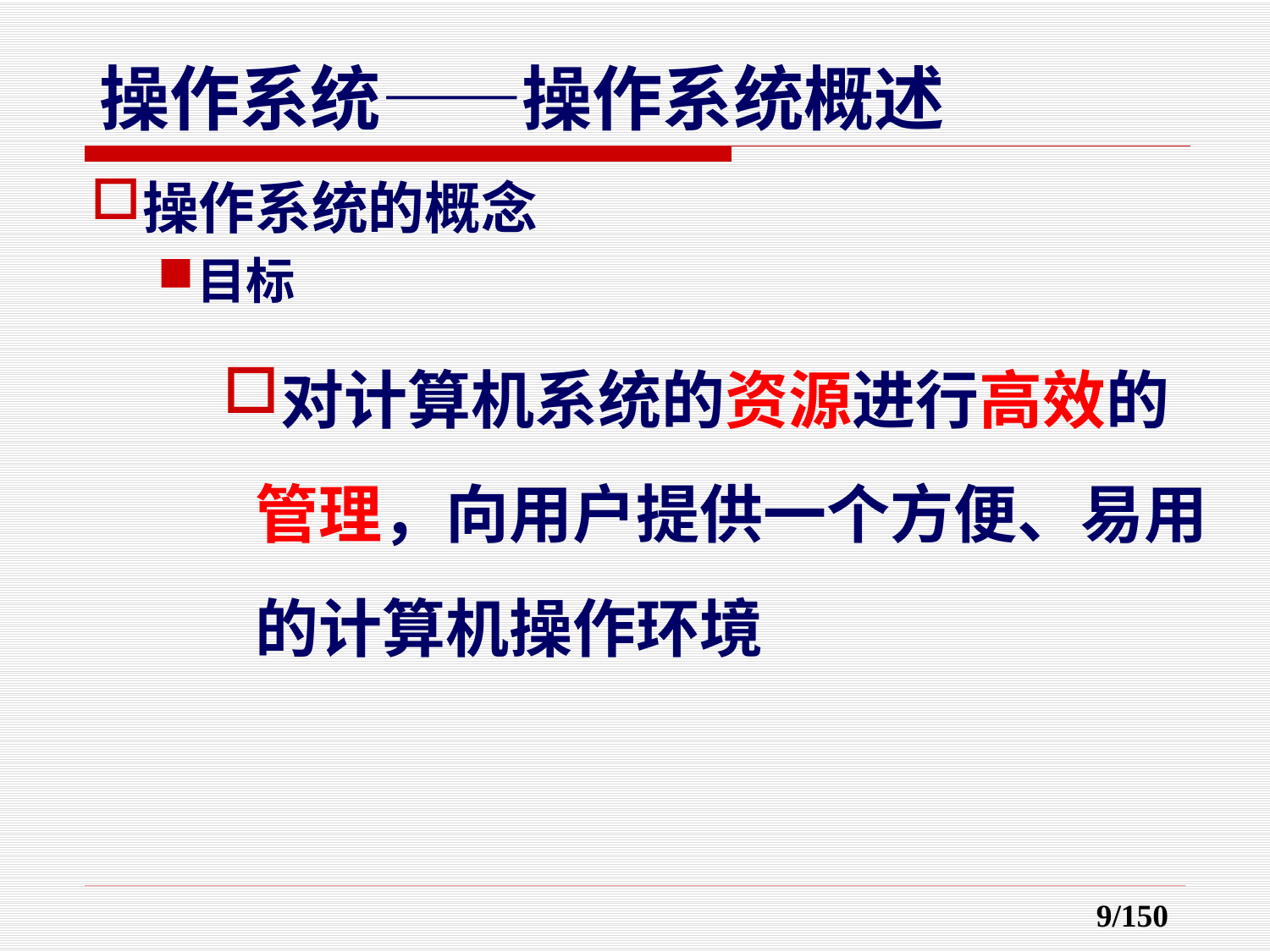

操作系统的概念
目标
对计算机系统的资源进行高效的管理，向用户提供一个方便、易用的计算机操作环境